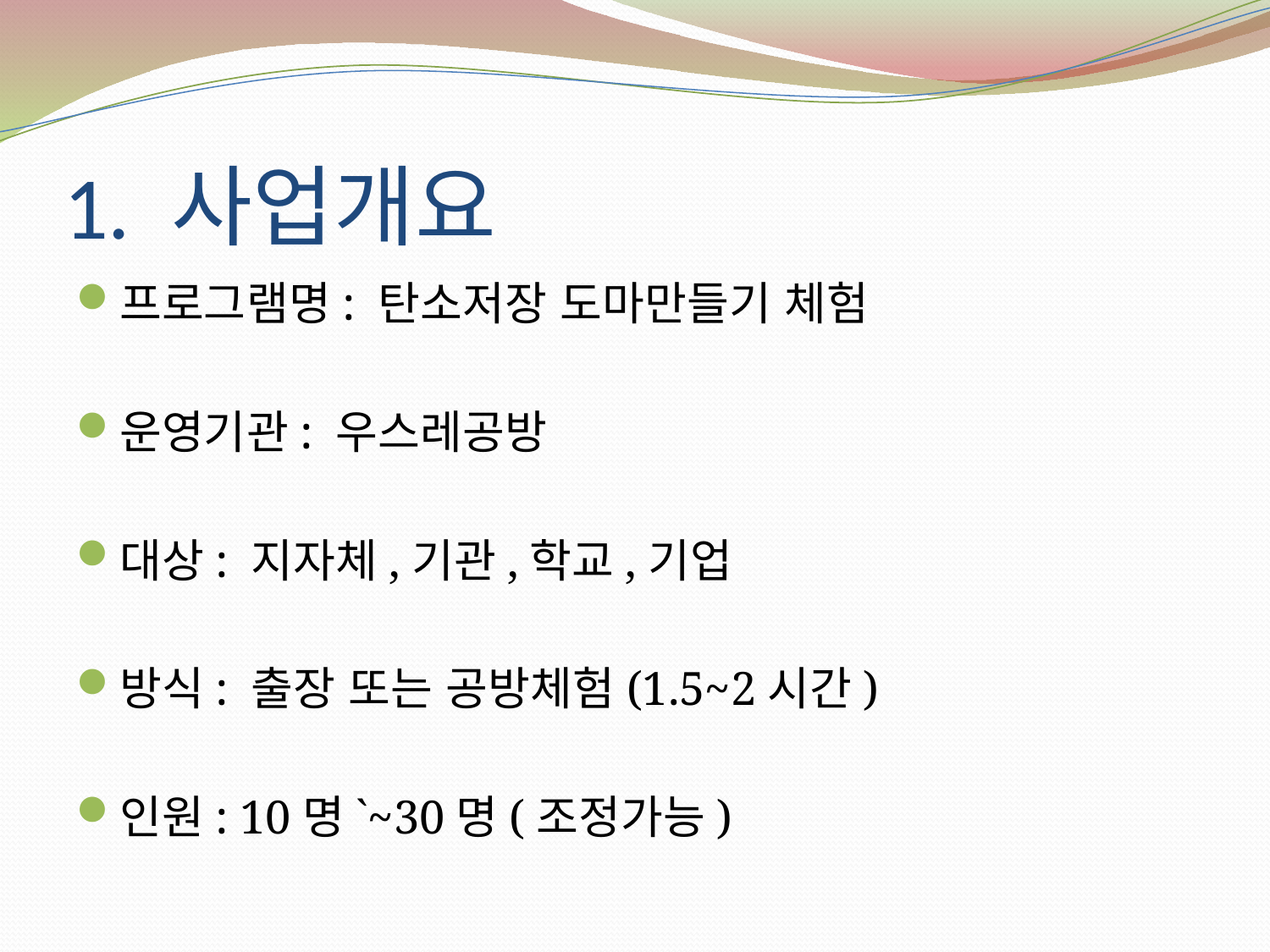

# 1. 사업개요
프로그램명: 탄소저장 도마만들기 체험

운영기관: 우스레공방

대상: 지자체,기관,학교,기업

방식: 출장 또는 공방체험(1.5~2시간)

인원: 10명`~30명(조정가능)